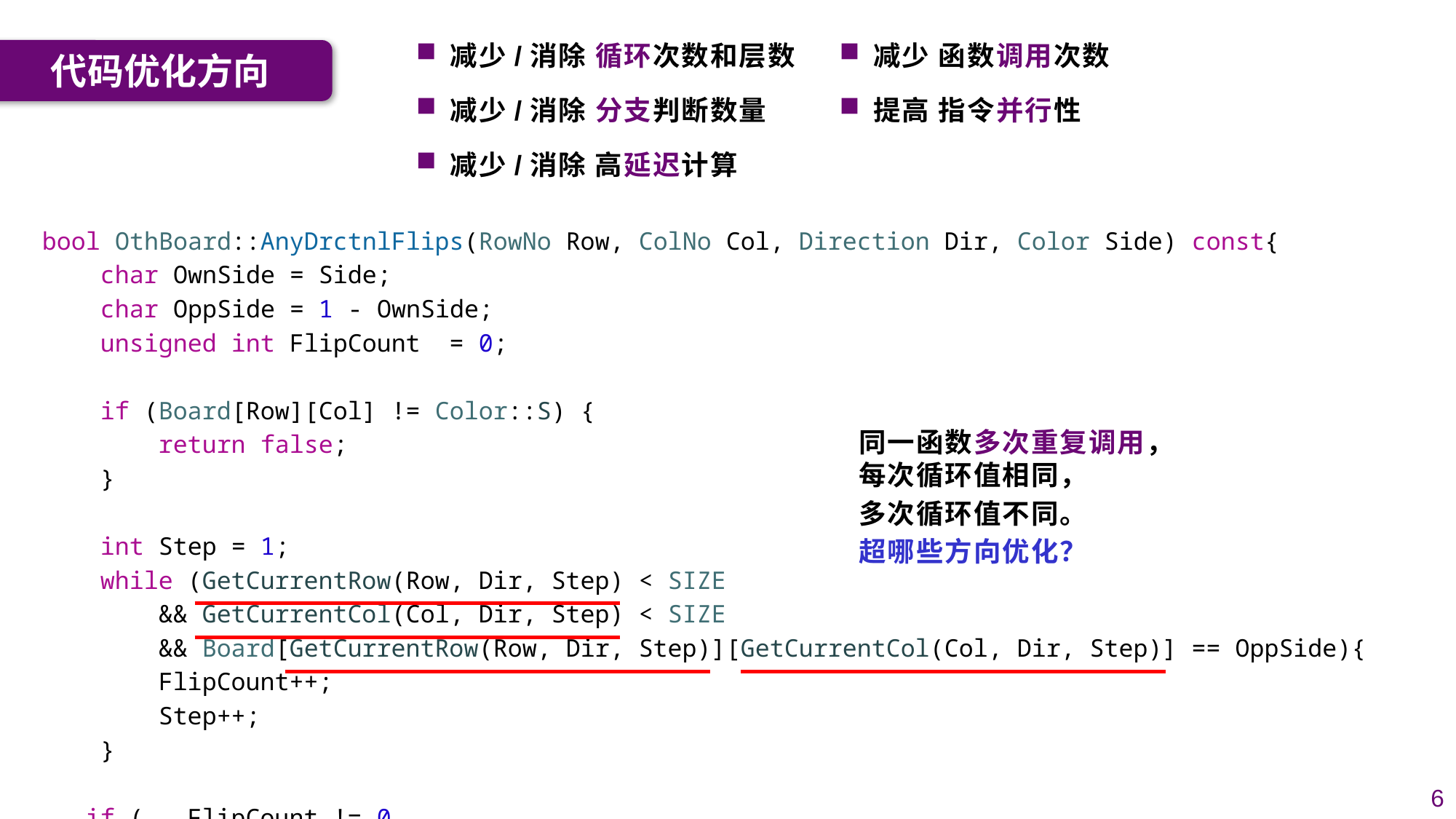

减少/消除 循环次数和层数
减少/消除 分支判断数量
减少/消除 高延迟计算
减少 函数调用次数
提高 指令并行性

代码优化方向
bool OthBoard::AnyDrctnlFlips(RowNo Row, ColNo Col, Direction Dir, Color Side) const{
    char OwnSide = Side;
    char OppSide = 1 - OwnSide;
    unsigned int FlipCount  = 0;

    if (Board[Row][Col] != Color::S) {
        return false;
    }

    int Step = 1;
    while (GetCurrentRow(Row, Dir, Step) < SIZE
        && GetCurrentCol(Col, Dir, Step) < SIZE
        && Board[GetCurrentRow(Row, Dir, Step)][GetCurrentCol(Col, Dir, Step)] == OppSide){
        FlipCount++;
        Step++;
    }

   if (   FlipCount != 0
        && GetCurrentRow(Row, Dir, Step) < SIZE //先判断位置后颜色，绝对不能反，否则可能越界
        && GetCurrentCol(Col, Dir, Step) < SIZE
        && Board[GetCurrentRow(Row, Dir, Step)][GetCurrentCol(Col, Dir, Step)] == OwnSide){
        return true;
    }
    else {
        return false;
    }
}
同一函数多次重复调用，每次循环值相同，
多次循环值不同。
超哪些方向优化？
6